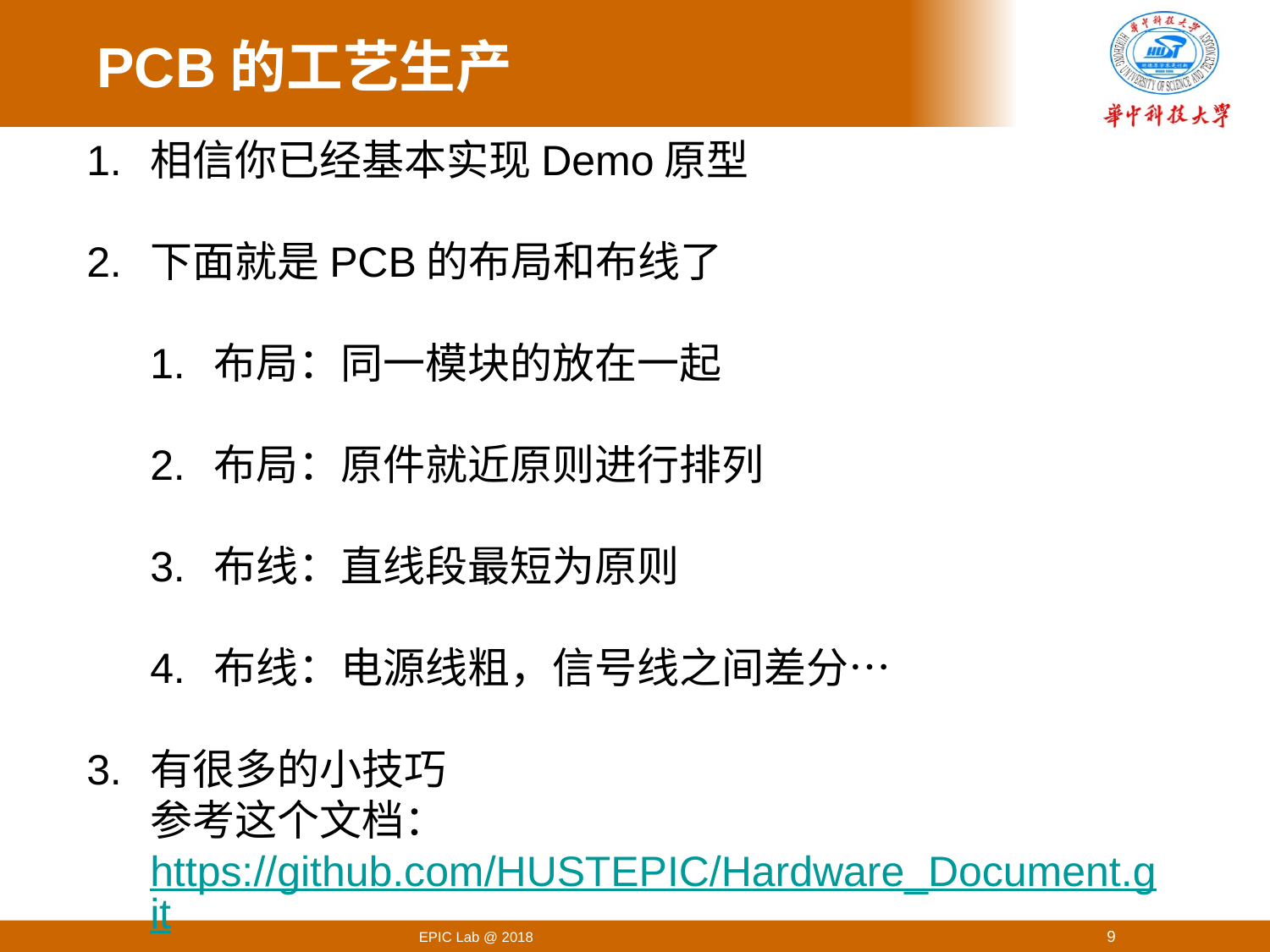

PCB的工艺生产
相信你已经基本实现Demo原型

下面就是PCB的布局和布线了

布局：同一模块的放在一起

布局：原件就近原则进行排列

布线：直线段最短为原则

布线：电源线粗，信号线之间差分…

有很多的小技巧
参考这个文档：https://github.com/HUSTEPIC/Hardware_Document.git

EPIC Lab @ 2018
9